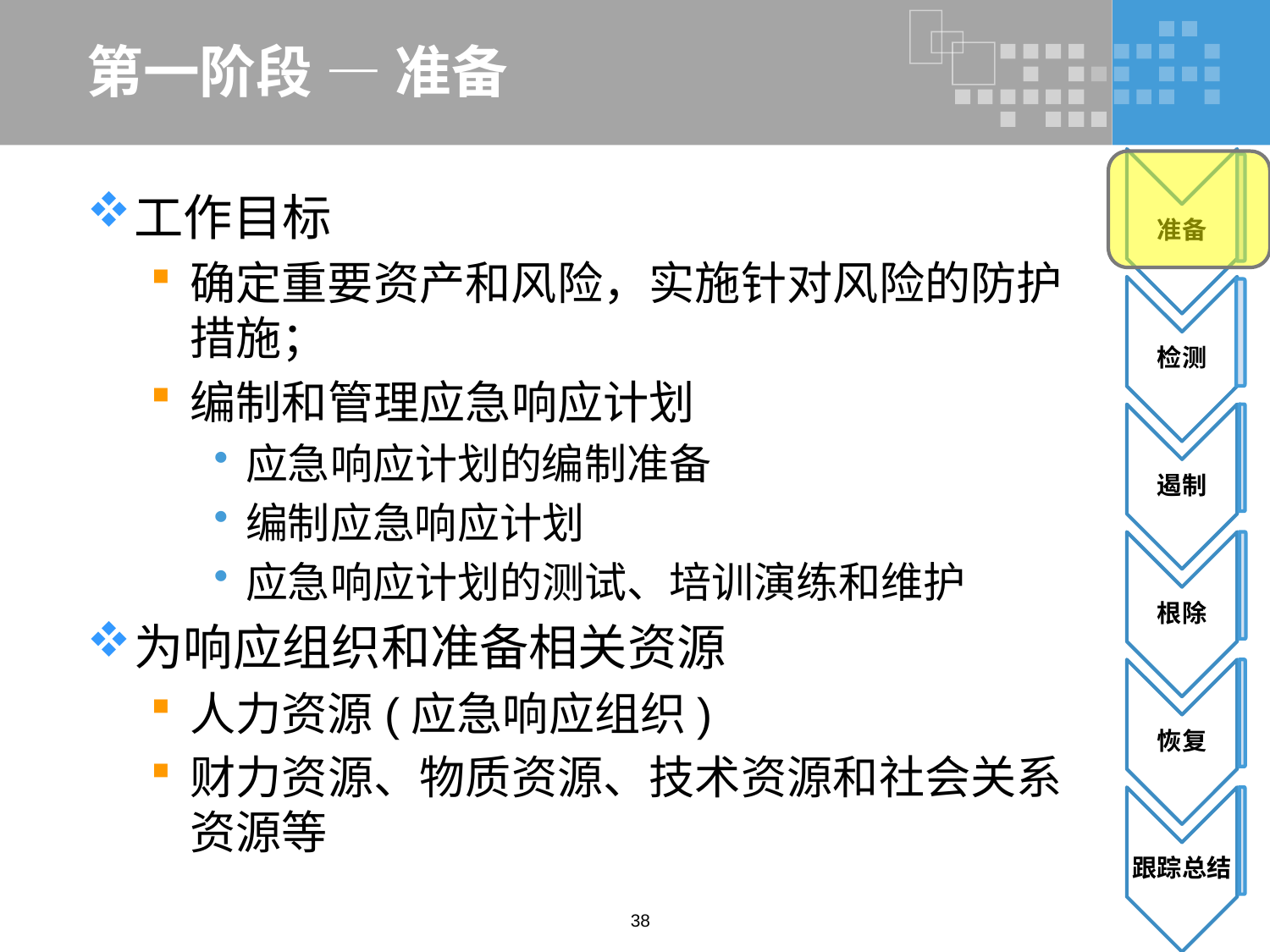

# 第一阶段 — 准备
准备
检测
遏制
根除
恢复

跟踪总结

工作目标
确定重要资产和风险，实施针对风险的防护措施；
编制和管理应急响应计划
应急响应计划的编制准备
编制应急响应计划
应急响应计划的测试、培训演练和维护
为响应组织和准备相关资源
人力资源(应急响应组织)
财力资源、物质资源、技术资源和社会关系资源等
38